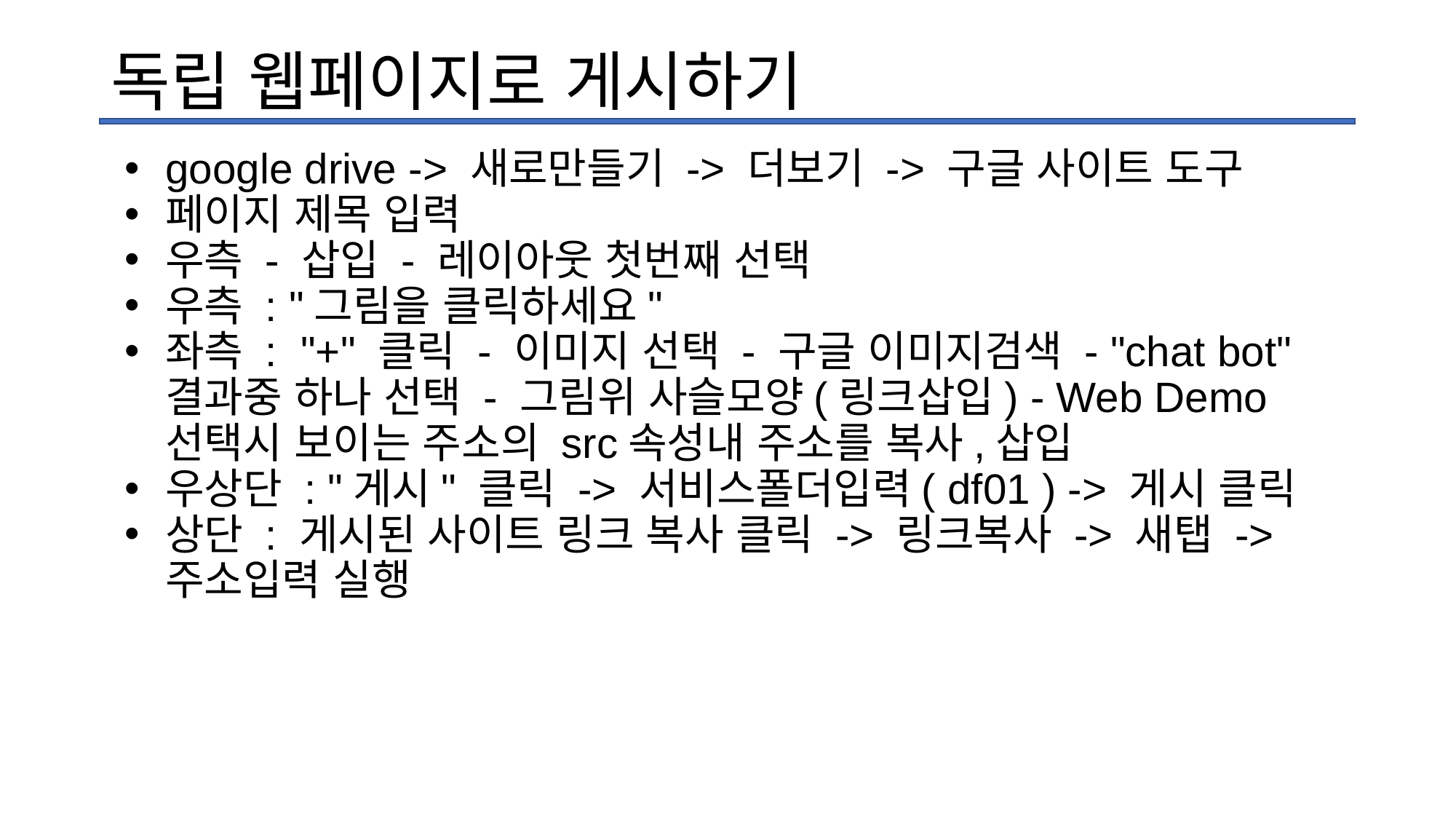

# 독립 웹페이지로 게시하기
google drive -> 새로만들기 -> 더보기 -> 구글 사이트 도구
페이지 제목 입력
우측 - 삽입 - 레이아웃 첫번째 선택
우측 : "그림을 클릭하세요"
좌측 :  "+" 클릭 - 이미지 선택 - 구글 이미지검색 - "chat bot" 결과중 하나 선택 - 그림위 사슬모양(링크삽입) - Web Demo 선택시 보이는 주소의 src속성내 주소를 복사,삽입
우상단 : "게시" 클릭 -> 서비스폴더입력( df01 ) -> 게시 클릭
상단 : 게시된 사이트 링크 복사 클릭 -> 링크복사 -> 새탭 -> 주소입력 실행